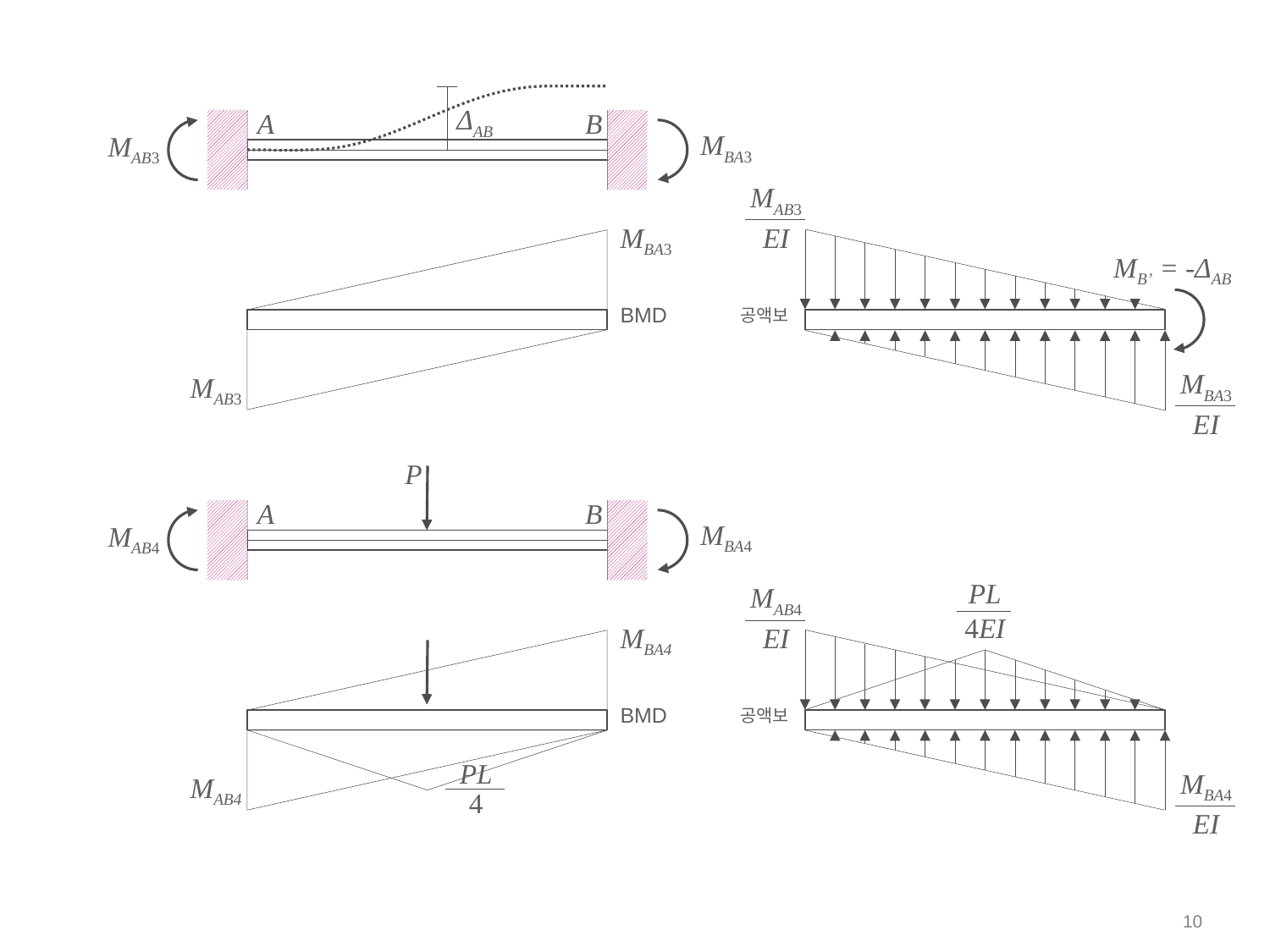

ΔAB
A
B

MBA3
MAB3
MAB3
EI
MB’ = -ΔAB

공액보

MBA3
EI
MBA3

BMD

MAB3
P
B
A

MBA4
MAB4

PL
4EI
MAB4
EI
공액보

MBA4
EI
MBA4

BMD

PL
4
MAB4